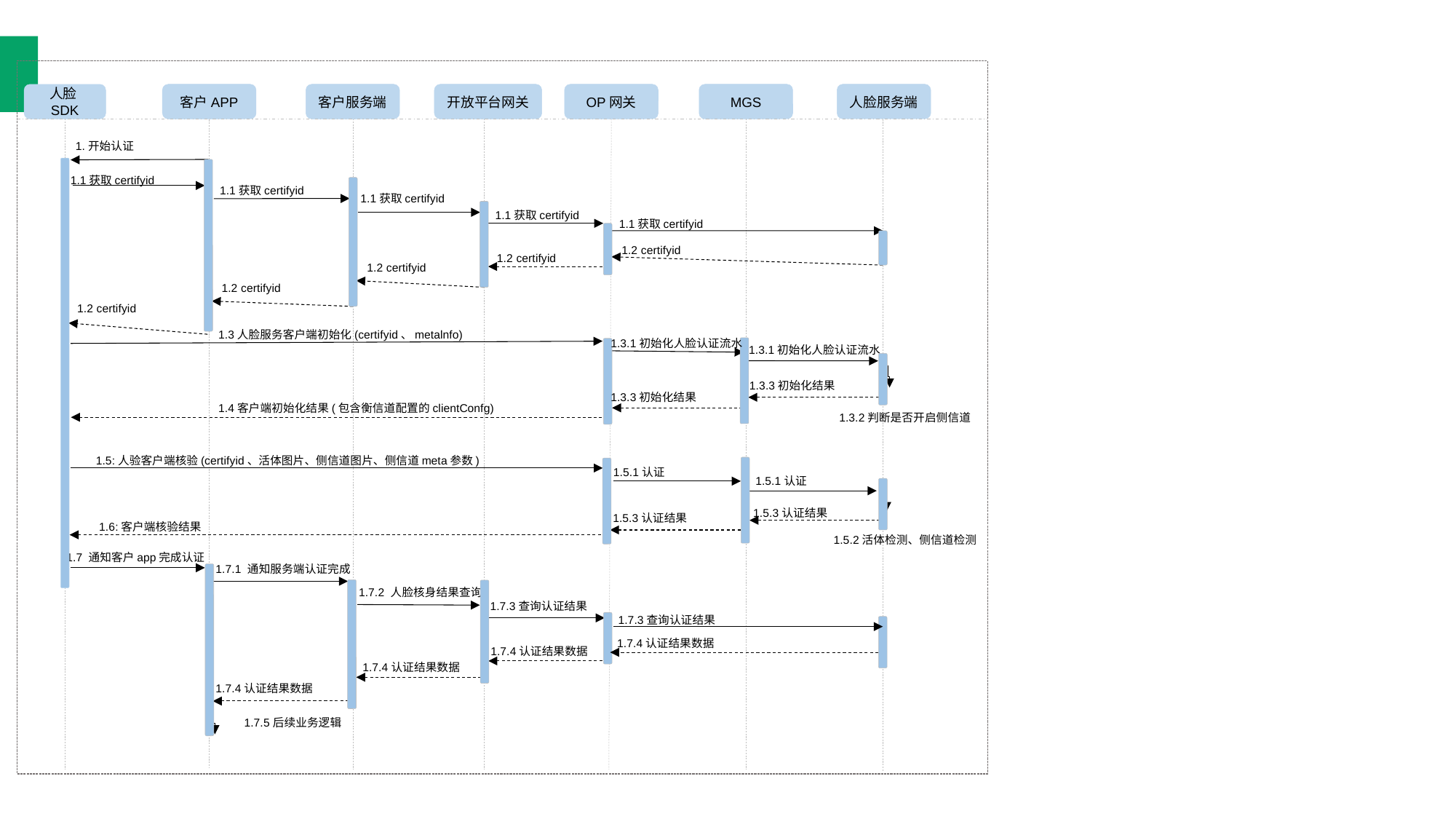

人脸服务端
客户APP
客户服务端
开放平台网关
OP网关
MGS
人脸SDK
1.开始认证

1.1获取certifyid

1.1获取certifyid
1.1获取certifyid

1.1获取certifyid
1.1获取certifyid

1.2 certifyid
1.2 certifyid
1.2 certifyid
1.2 certifyid
1.2 certifyid
1.3人脸服务客户端初始化(certifyid、metalnfo)
1.3.1初始化人脸认证流水
1.3.1初始化人脸认证流水

1.3.3初始化结果
1.3.3初始化结果
1.4客户端初始化结果(包含衡信道配置的clientConfg)
1.3.2判断是否开启侧信道
1.5:人验客户端核验(certifyid、活体图片、侧信道图片、侧信道meta参数)

1.5.1认证
1.5.1认证

1.5.3认证结果
1.5.3认证结果
1.6:客户端核验结果
1.5.2活体检测、侧信道检测
1.7 通知客户app完成认证
1.7.1 通知服务端认证完成

1.7.2 人脸核身结果查询
1.7.3查询认证结果
1.7.3查询认证结果

1.7.4认证结果数据
1.7.4认证结果数据
1.7.4认证结果数据
1.7.4认证结果数据
1.7.5后续业务逻辑